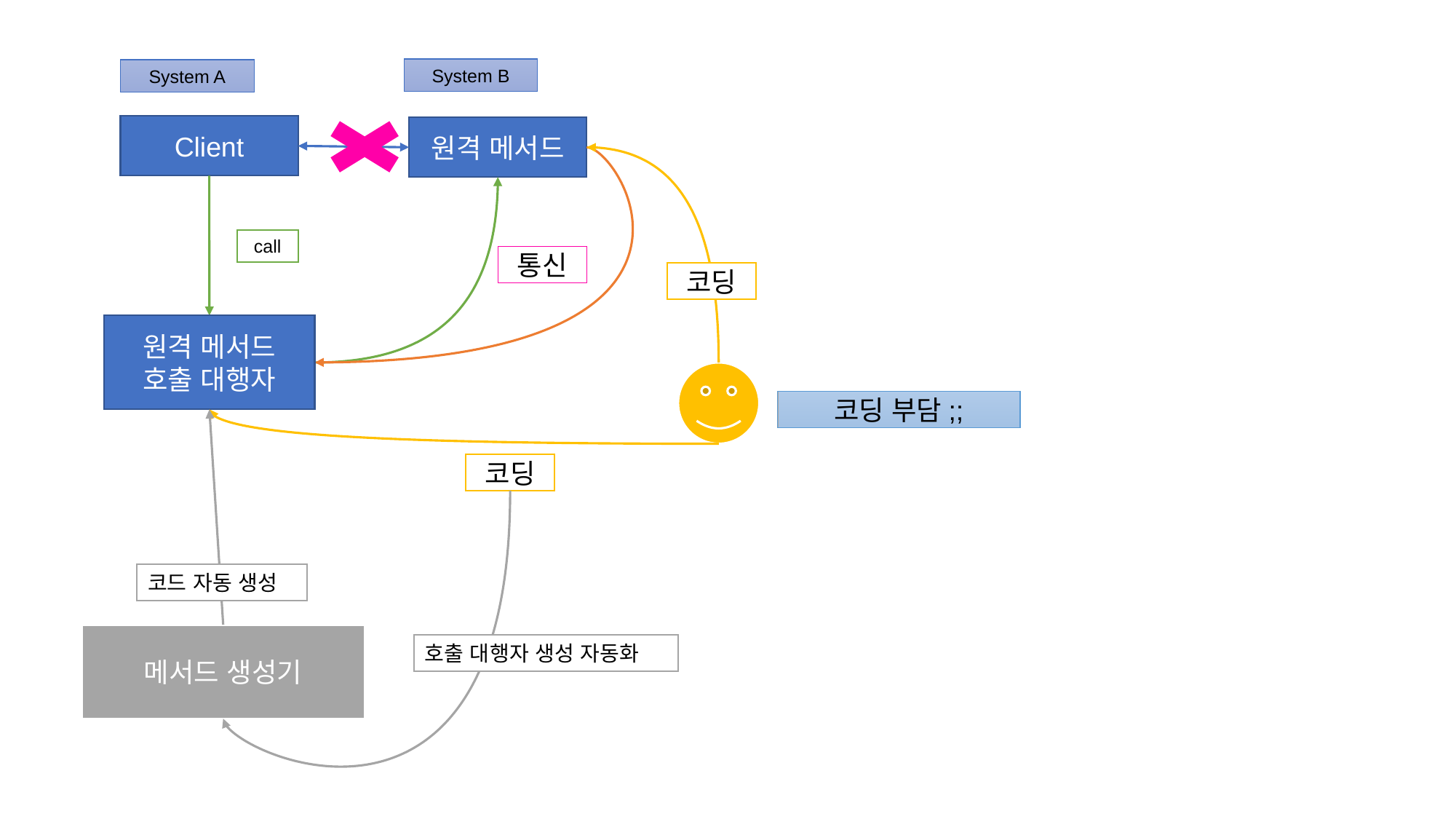

System B
System A

Client
원격 메서드
call
통신
코딩
원격 메서드
호출 대행자

코딩 부담;;
코딩
코드 자동 생성
메서드 생성기
호출 대행자 생성 자동화